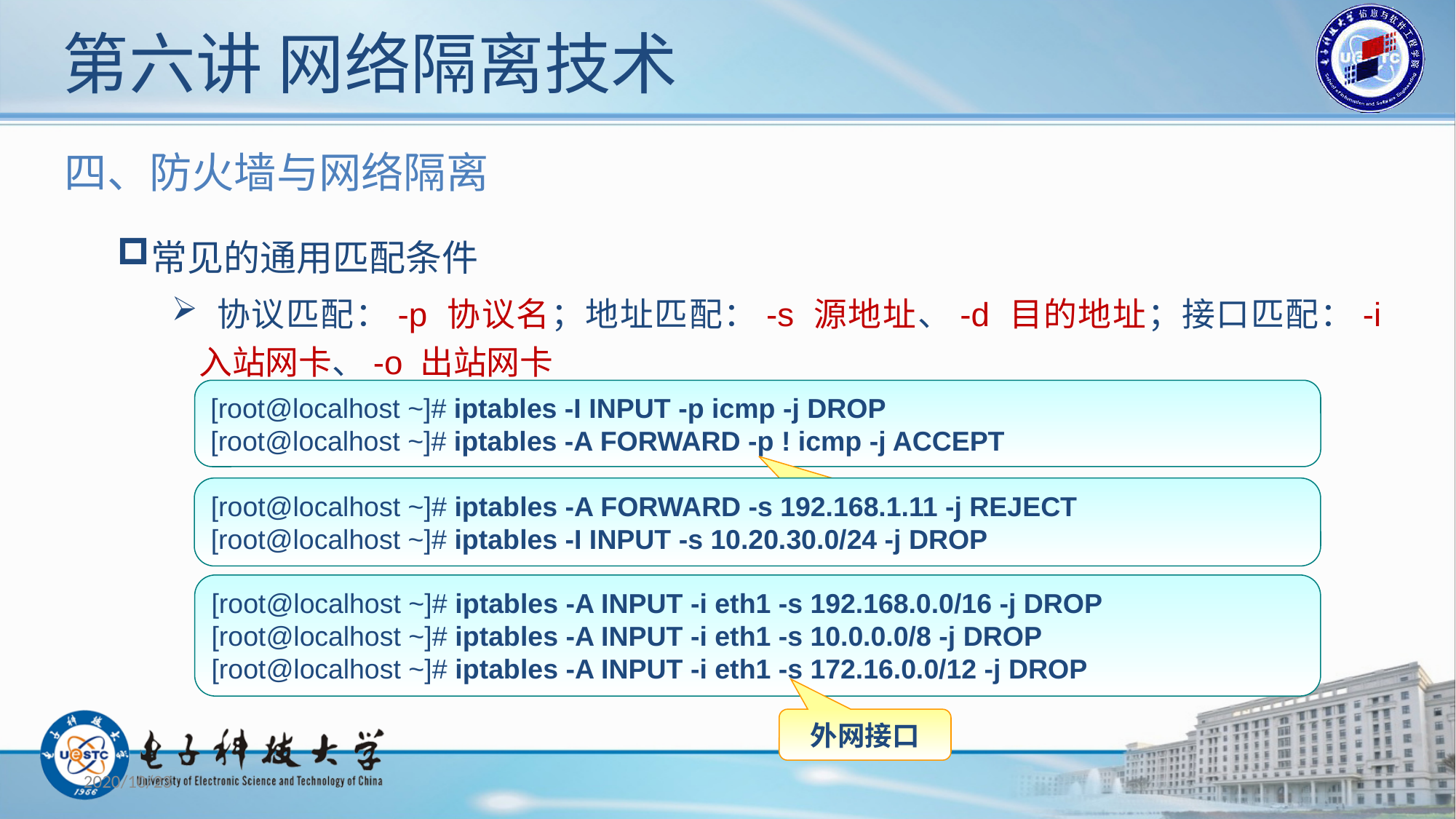

# 第六讲 网络隔离技术
四、防火墙与网络隔离
常见的通用匹配条件
 协议匹配：-p 协议名；地址匹配：-s 源地址、-d 目的地址；接口匹配：-i 入站网卡、-o 出站网卡

[root@localhost ~]# iptables -I INPUT -p icmp -j DROP
[root@localhost ~]# iptables -A FORWARD -p ! icmp -j ACCEPT
[root@localhost ~]# iptables -A FORWARD -s 192.168.1.11 -j REJECT
[root@localhost ~]# iptables -I INPUT -s 10.20.30.0/24 -j DROP
叹号 ! 表示条件取反
[root@localhost ~]# iptables -A INPUT -i eth1 -s 192.168.0.0/16 -j DROP
[root@localhost ~]# iptables -A INPUT -i eth1 -s 10.0.0.0/8 -j DROP
[root@localhost ~]# iptables -A INPUT -i eth1 -s 172.16.0.0/12 -j DROP
外网接口
2020/10/23